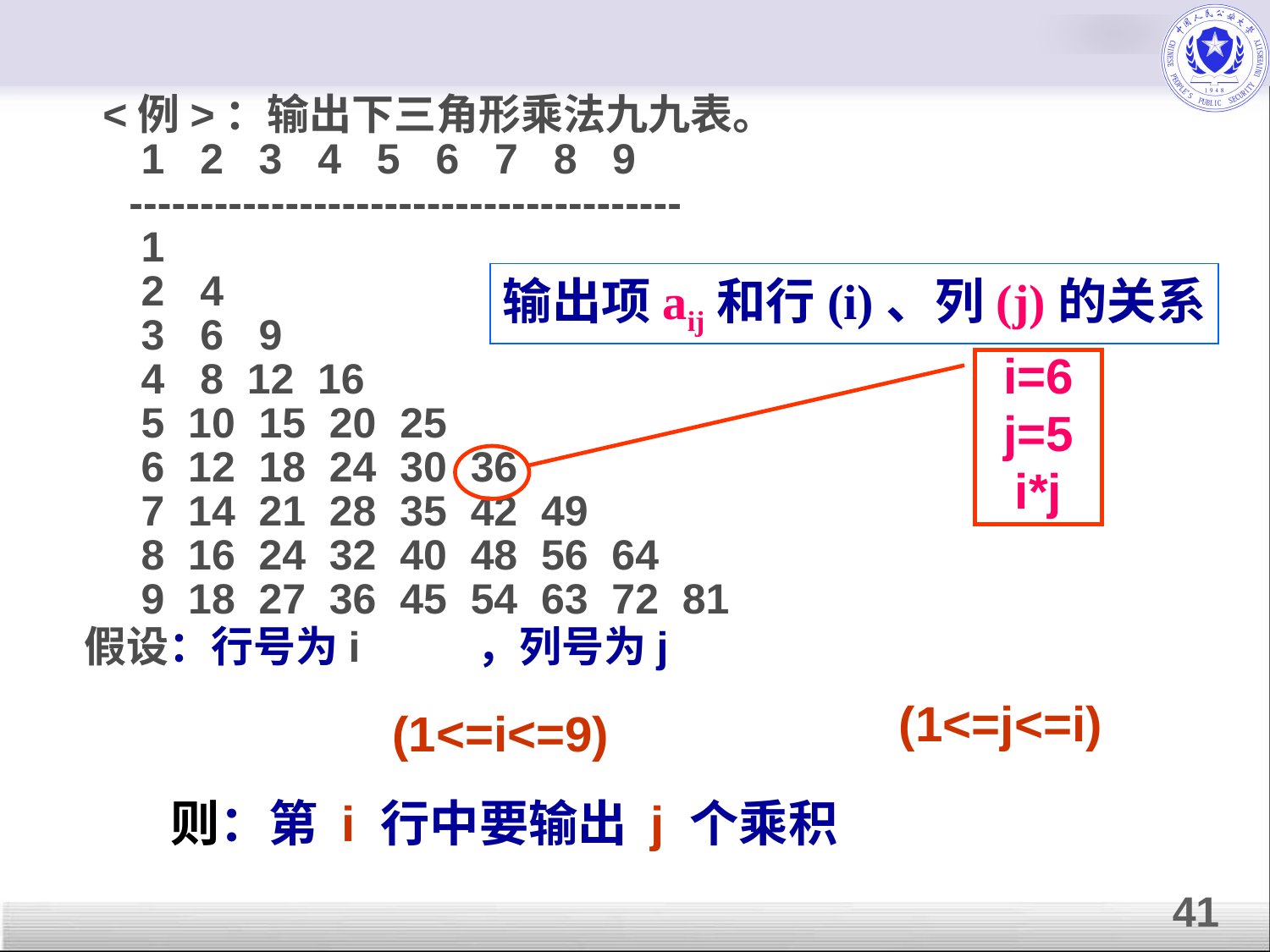

<例>：输出下三角形乘法九九表。
 1   2   3   4   5   6   7   8   9
---------------------------------------
 1
 2   4
 3   6   9
 4   8  12  16
 5  10  15  20  25
 6  12  18  24  30  36
 7  14  21  28  35  42  49
 8  16  24  32  40  48  56  64
 9  18  27  36  45  54  63  72  81
  假设：行号为i         ，列号为j
输出项aij和行(i)、列(j)的关系
i=6
j=5
i*j

(1<=j<=i)
(1<=i<=9)
 则：第 i 行中要输出 j 个乘积